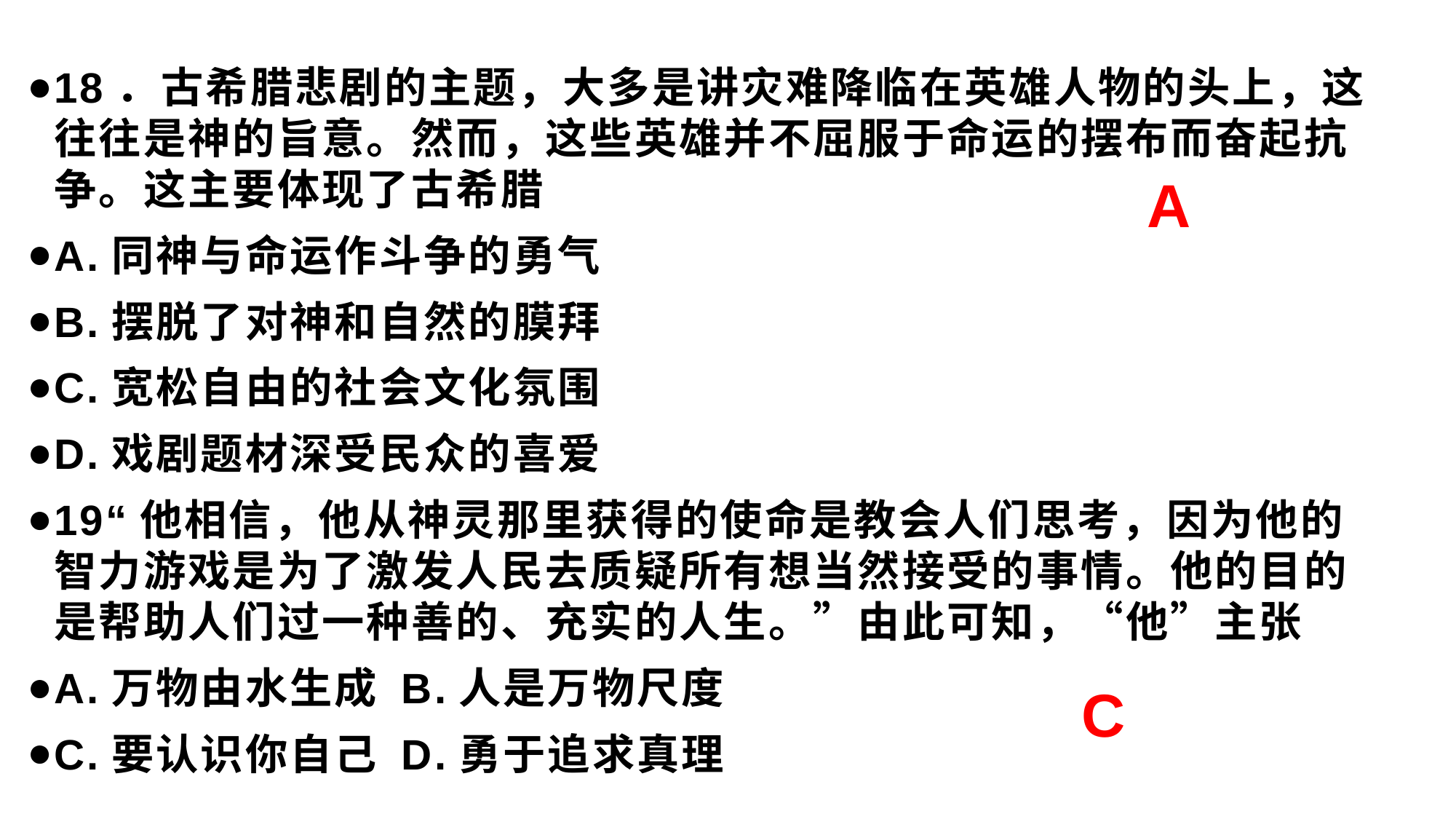

18．古希腊悲剧的主题，大多是讲灾难降临在英雄人物的头上，这往往是神的旨意。然而，这些英雄并不屈服于命运的摆布而奋起抗争。这主要体现了古希腊
A.同神与命运作斗争的勇气
B.摆脱了对神和自然的膜拜
C.宽松自由的社会文化氛围
D.戏剧题材深受民众的喜爱
19“他相信，他从神灵那里获得的使命是教会人们思考，因为他的智力游戏是为了激发人民去质疑所有想当然接受的事情。他的目的是帮助人们过一种善的、充实的人生。”由此可知，“他”主张
A.万物由水生成 B.人是万物尺度
C.要认识你自己 D.勇于追求真理

A
C